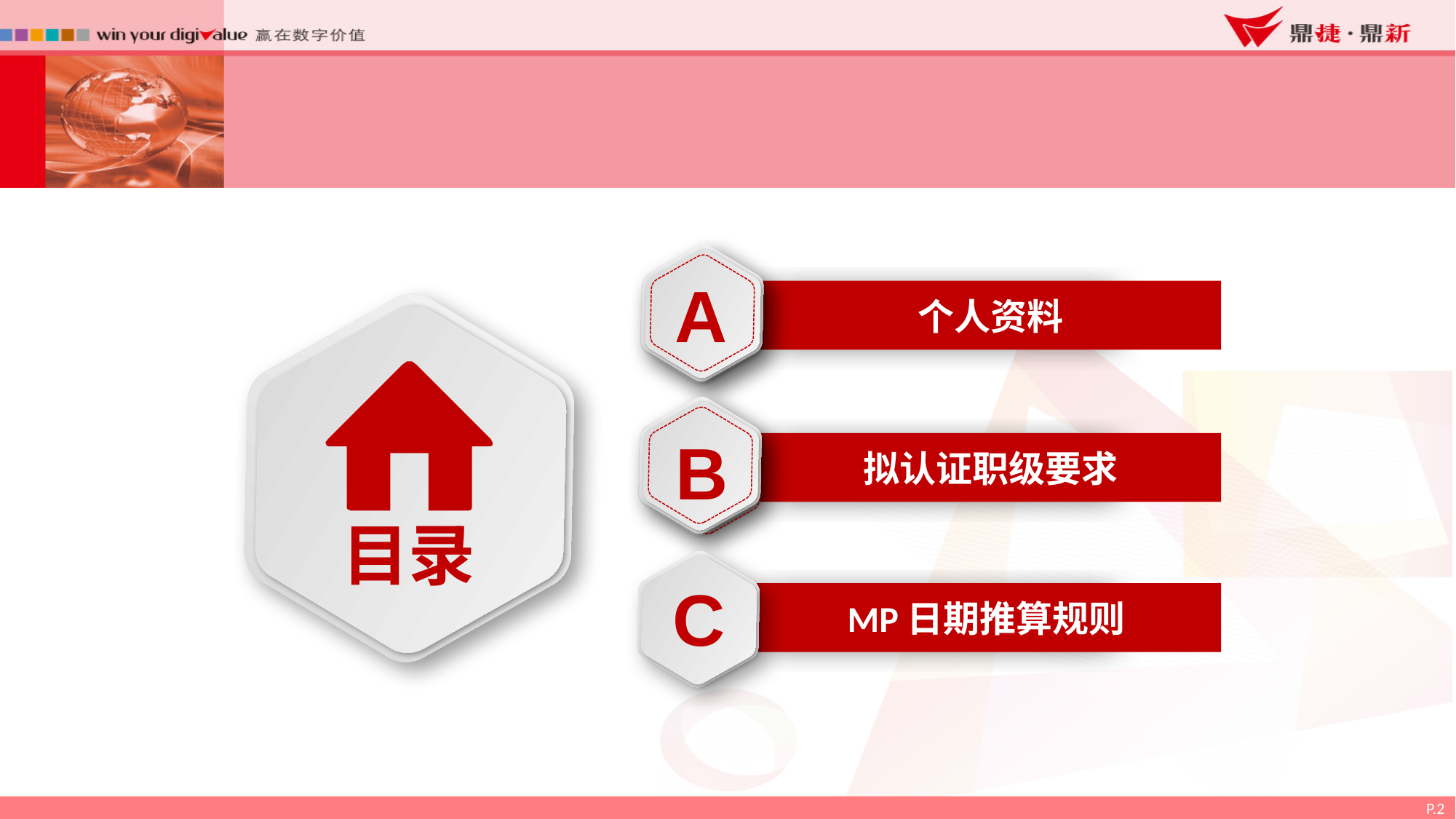

A
A
个人资料

B

拟认证职级要求
目录

C
MP日期推算规则